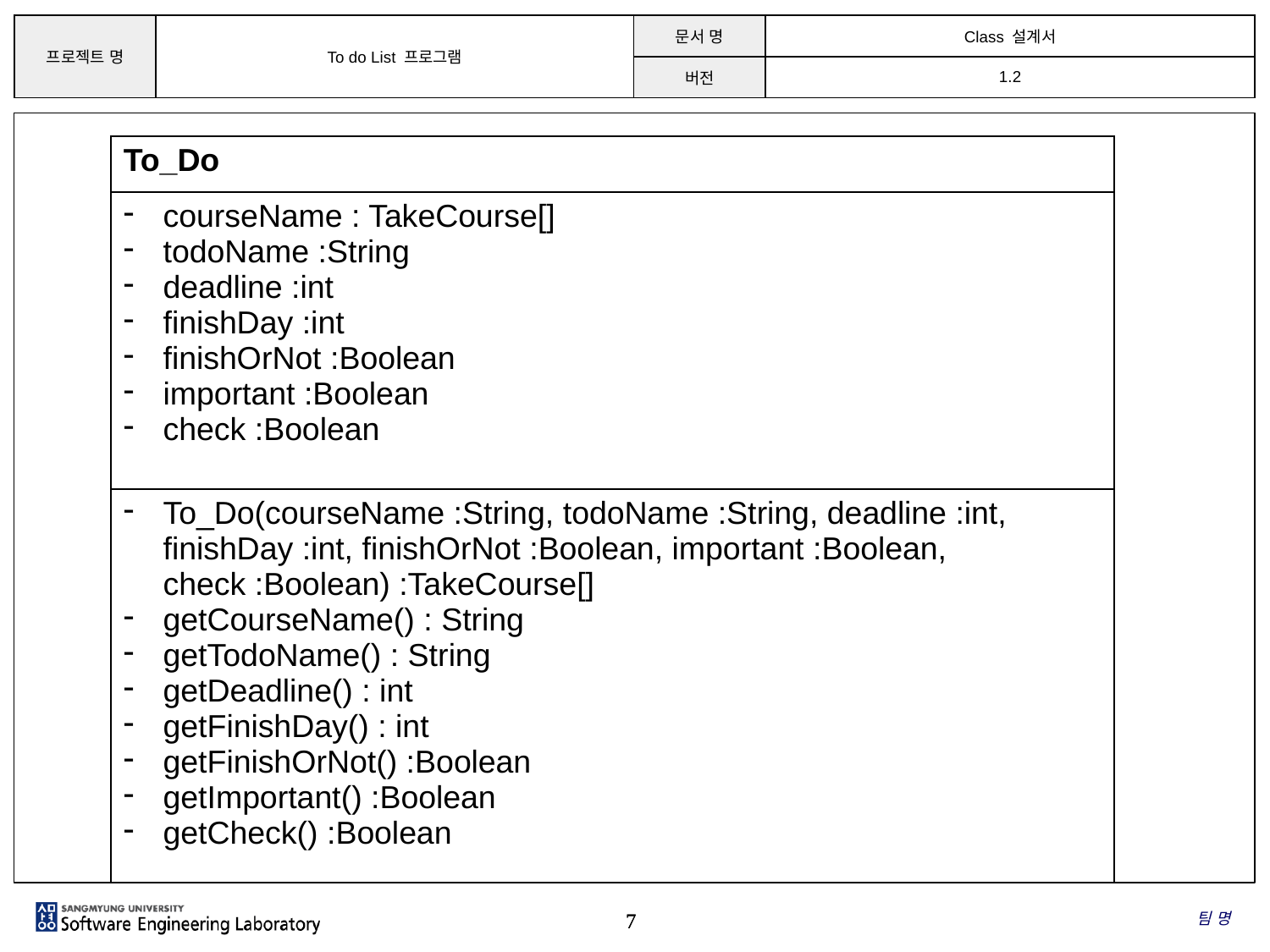

| To\_Do |
| --- |
| courseName : TakeCourse[] todoName :String deadline :int finishDay :int finishOrNot :Boolean important :Boolean check :Boolean |
| To\_Do(courseName :String, todoName :String, deadline :int, finishDay :int, finishOrNot :Boolean, important :Boolean, check :Boolean) :TakeCourse[] getCourseName() : String getTodoName() : String getDeadline() : int getFinishDay() : int getFinishOrNot() :Boolean getImportant() :Boolean getCheck() :Boolean |
팀 명